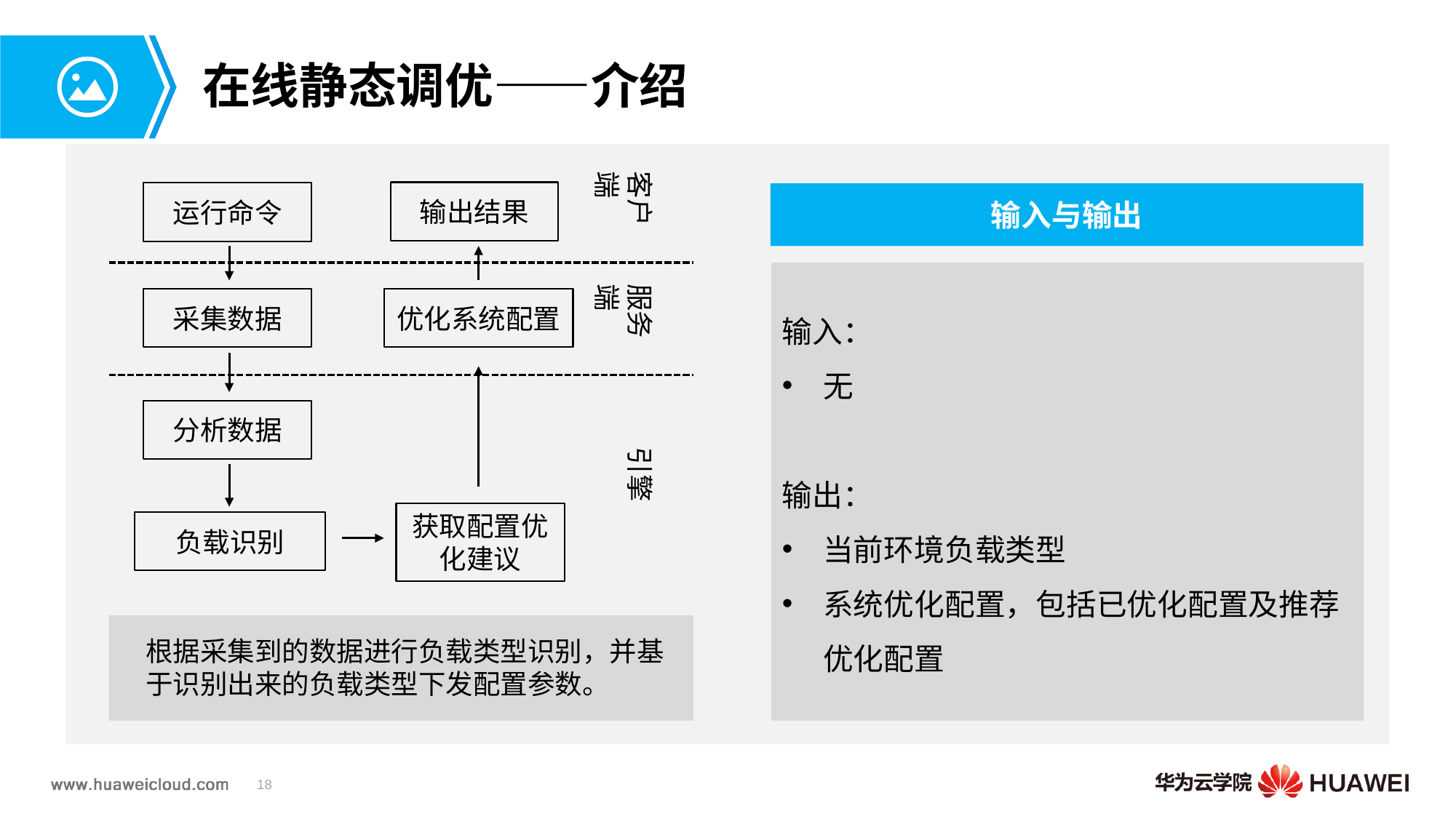

# 在线静态调优——介绍

客户端
输出结果
运行命令
输入与输出

服务端
采集数据
优化系统配置
输入：
无

输出：
当前环境负载类型
系统优化配置，包括已优化配置及推荐优化配置

分析数据
引擎
获取配置优化建议
负载识别

根据采集到的数据进行负载类型识别，并基于识别出来的负载类型下发配置参数。